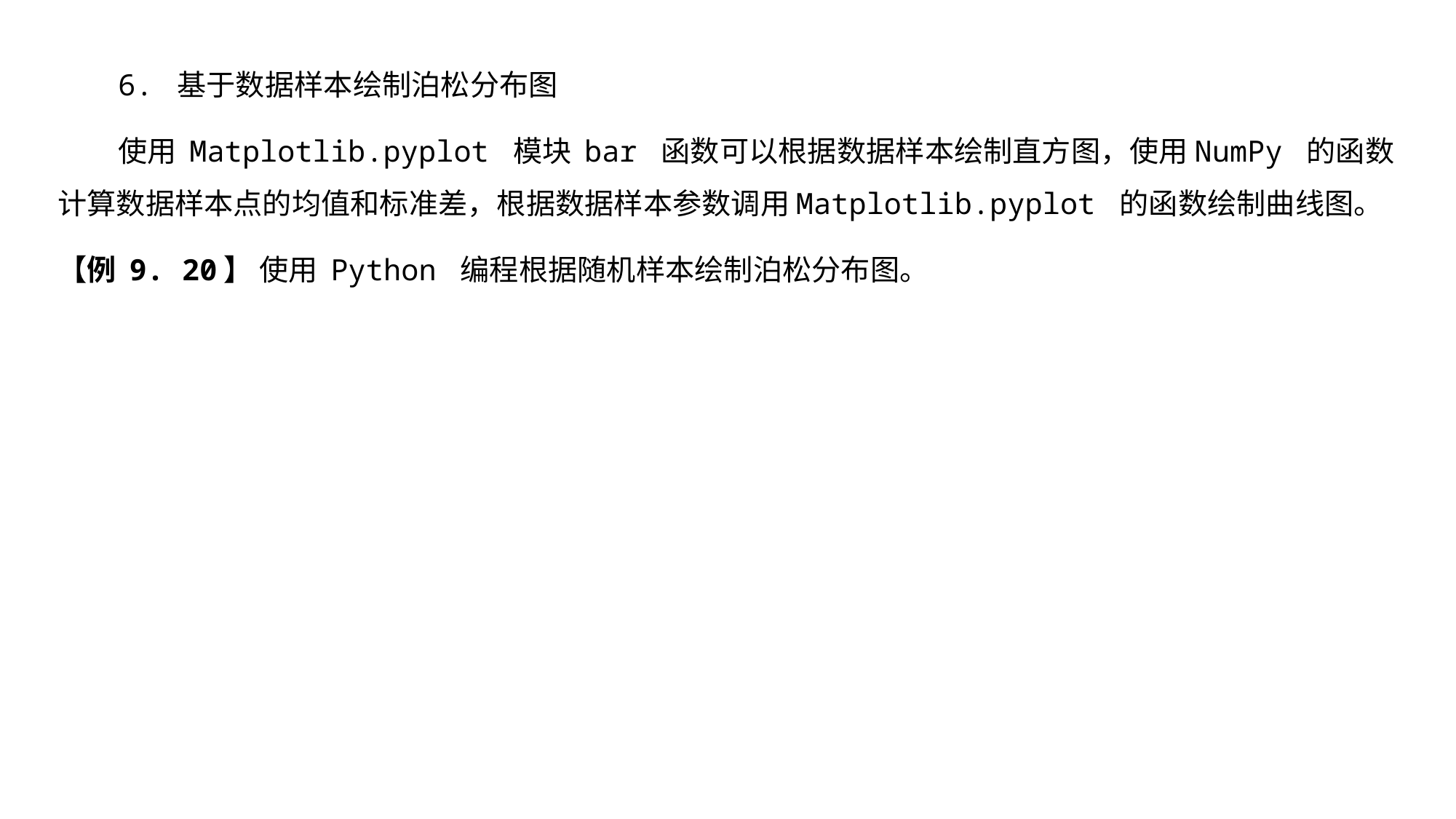

6. 基于数据样本绘制泊松分布图
使用 Matplotlib.pyplot 模块 bar 函数可以根据数据样本绘制直方图，使用NumPy 的函数计算数据样本点的均值和标准差，根据数据样本参数调用Matplotlib.pyplot 的函数绘制曲线图。
【例 9. 20】 使用 Python 编程根据随机样本绘制泊松分布图。